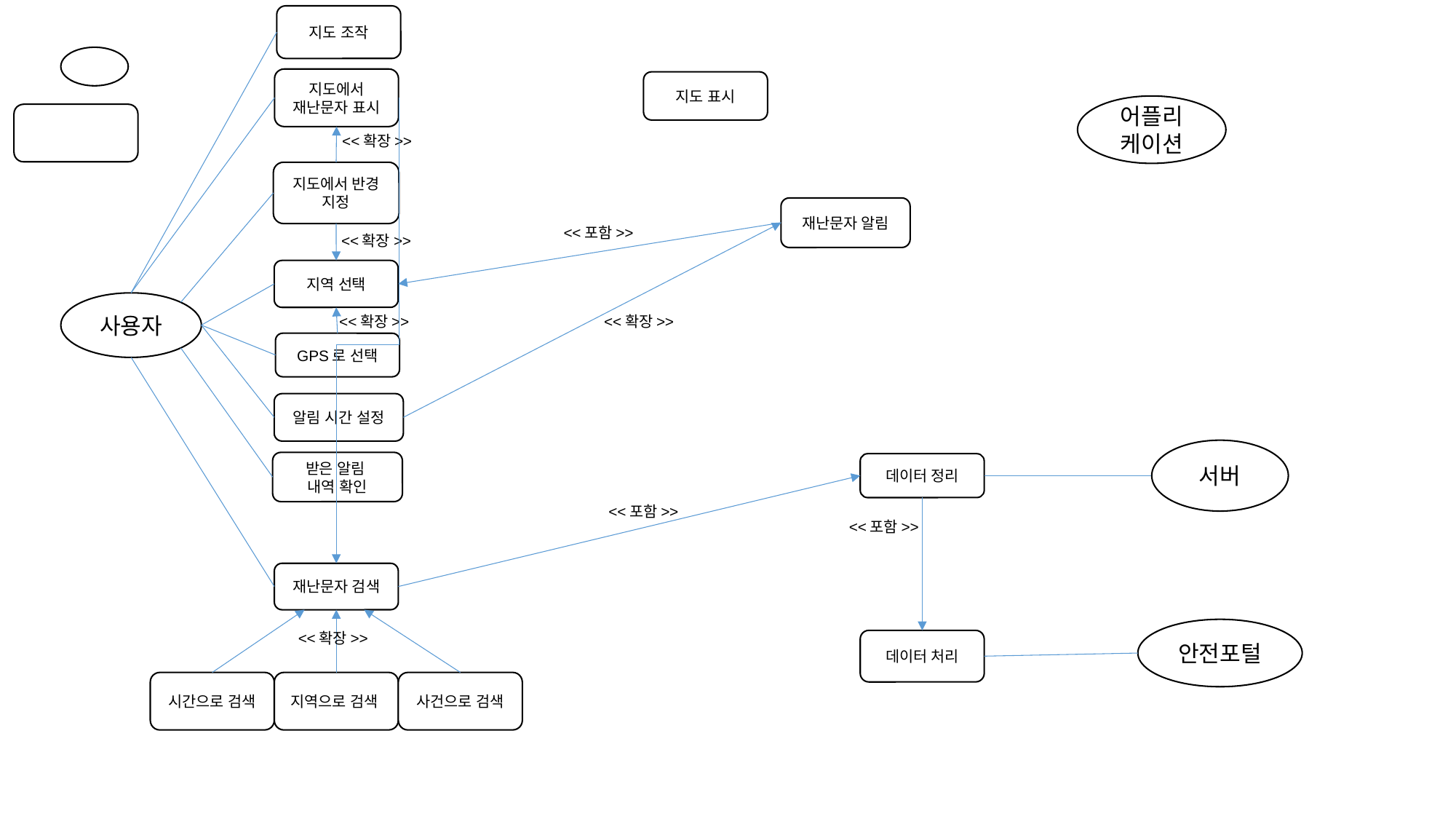

지도 조작

지도에서 재난문자 표시
지도 표시
어플리케이션

<<확장>>
지도에서 반경 지정
재난문자 알림
<<포함>>
<<확장>>
지역 선택
사용자
<<확장>>
<<확장>>
GPS로 선택
알림 시간 설정
서버
받은 알림
내역 확인
데이터 정리
<<포함>>
<<포함>>
재난문자 검색
안전포털
<<확장>>
데이터 처리
지역으로 검색
사건으로 검색
시간으로 검색